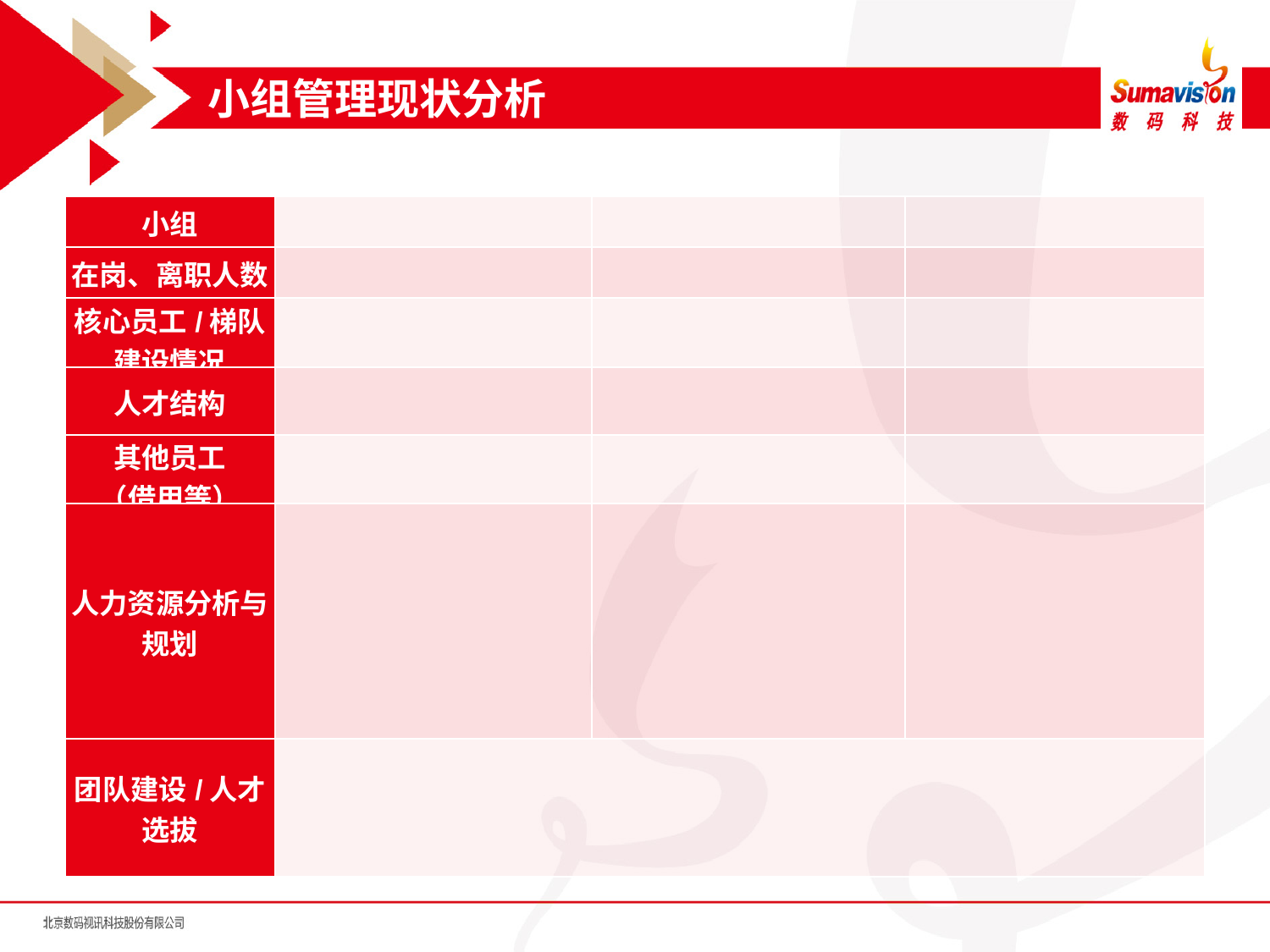

小组管理现状分析
| 小组 |  |  |  |
| --- | --- | --- | --- |
| 在岗、离职人数 |  |  |  |
| 核心员工/梯队 建设情况 |  |  |  |
| 人才结构 |  |  |  |
| 其他员工 （借用等） |  |  |  |
| 人力资源分析与规划 |  |  |  |
| 团队建设/人才 选拔 |  |  |  |